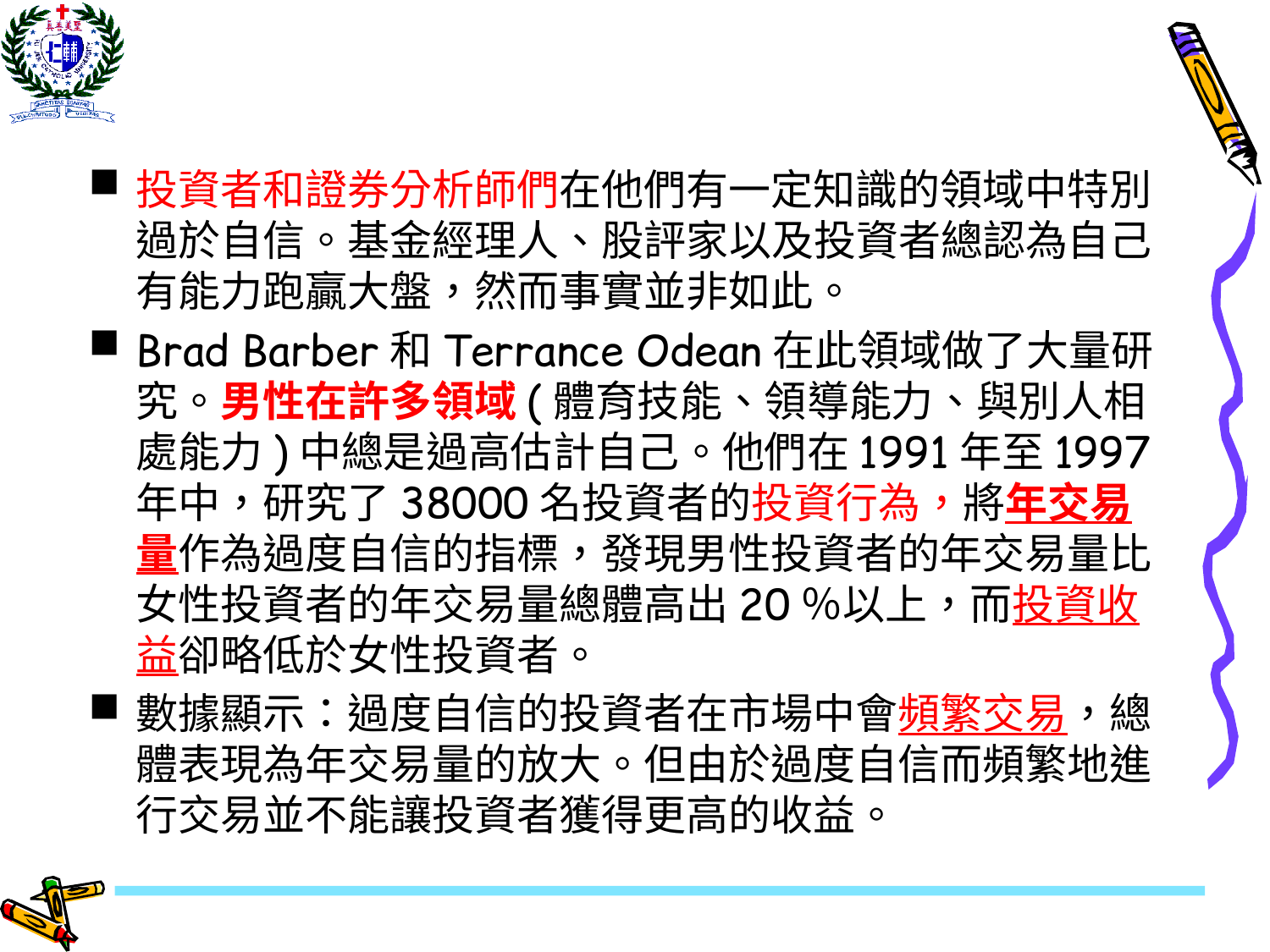

#
投資者和證券分析師們在他們有一定知識的領域中特別過於自信。基金經理人、股評家以及投資者總認為自己有能力跑贏大盤，然而事實並非如此。
Brad Barber和Terrance Odean在此領域做了大量研究。男性在許多領域(體育技能、領導能力、與別人相處能力)中總是過高估計自己。他們在1991年至1997年中，研究了38000名投資者的投資行為，將年交易量作為過度自信的指標，發現男性投資者的年交易量比女性投資者的年交易量總體高出20％以上，而投資收益卻略低於女性投資者。
數據顯示：過度自信的投資者在市場中會頻繁交易，總體表現為年交易量的放大。但由於過度自信而頻繁地進行交易並不能讓投資者獲得更高的收益。